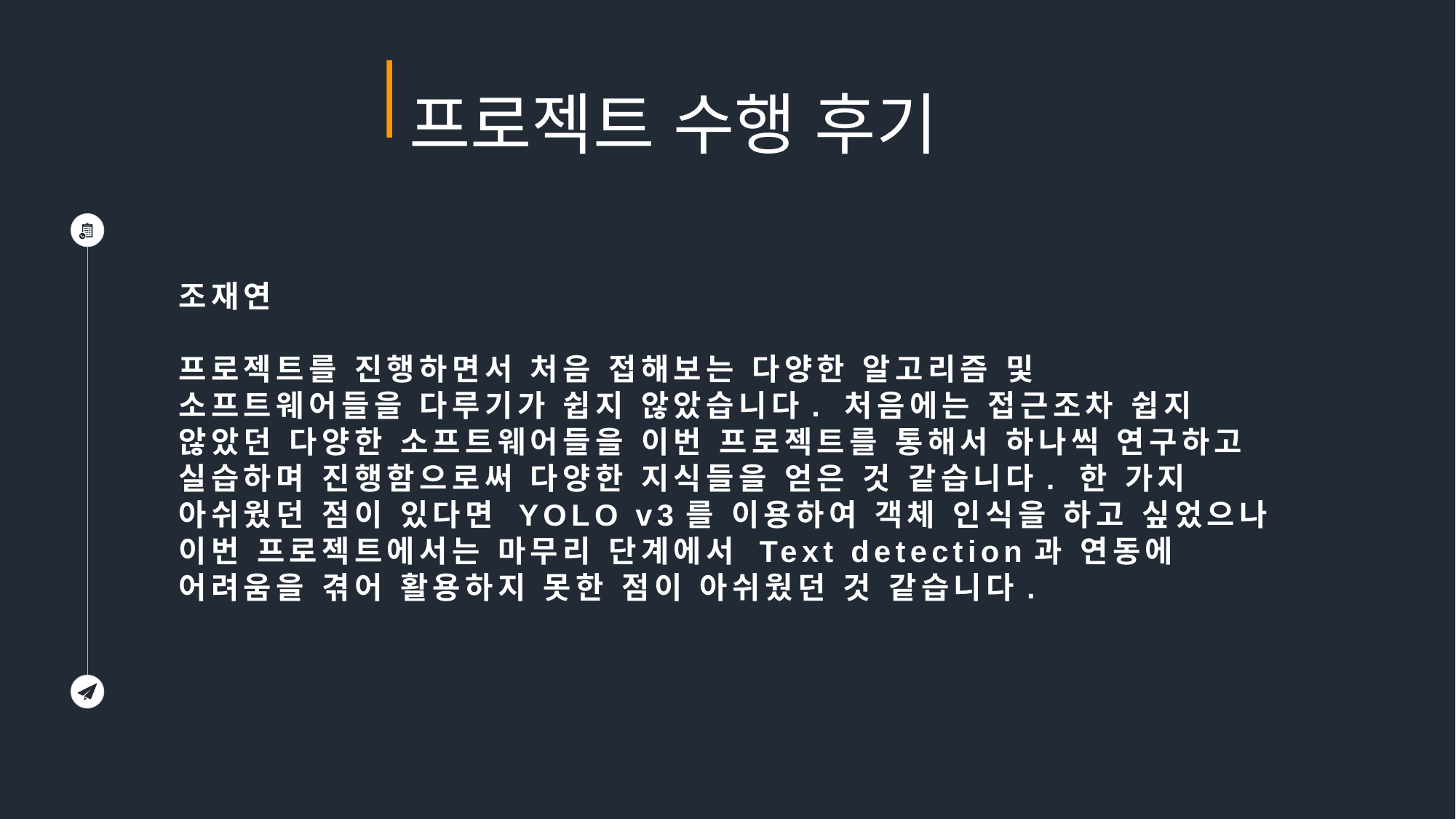

프로젝트 수행 후기

조재연

프로젝트를 진행하면서 처음 접해보는 다양한 알고리즘 및 소프트웨어들을 다루기가 쉽지 않았습니다. 처음에는 접근조차 쉽지 않았던 다양한 소프트웨어들을 이번 프로젝트를 통해서 하나씩 연구하고 실습하며 진행함으로써 다양한 지식들을 얻은 것 같습니다. 한 가지 아쉬웠던 점이 있다면 YOLO v3를 이용하여 객체 인식을 하고 싶었으나 이번 프로젝트에서는 마무리 단계에서 Text detection과 연동에 어려움을 겪어 활용하지 못한 점이 아쉬웠던 것 같습니다.